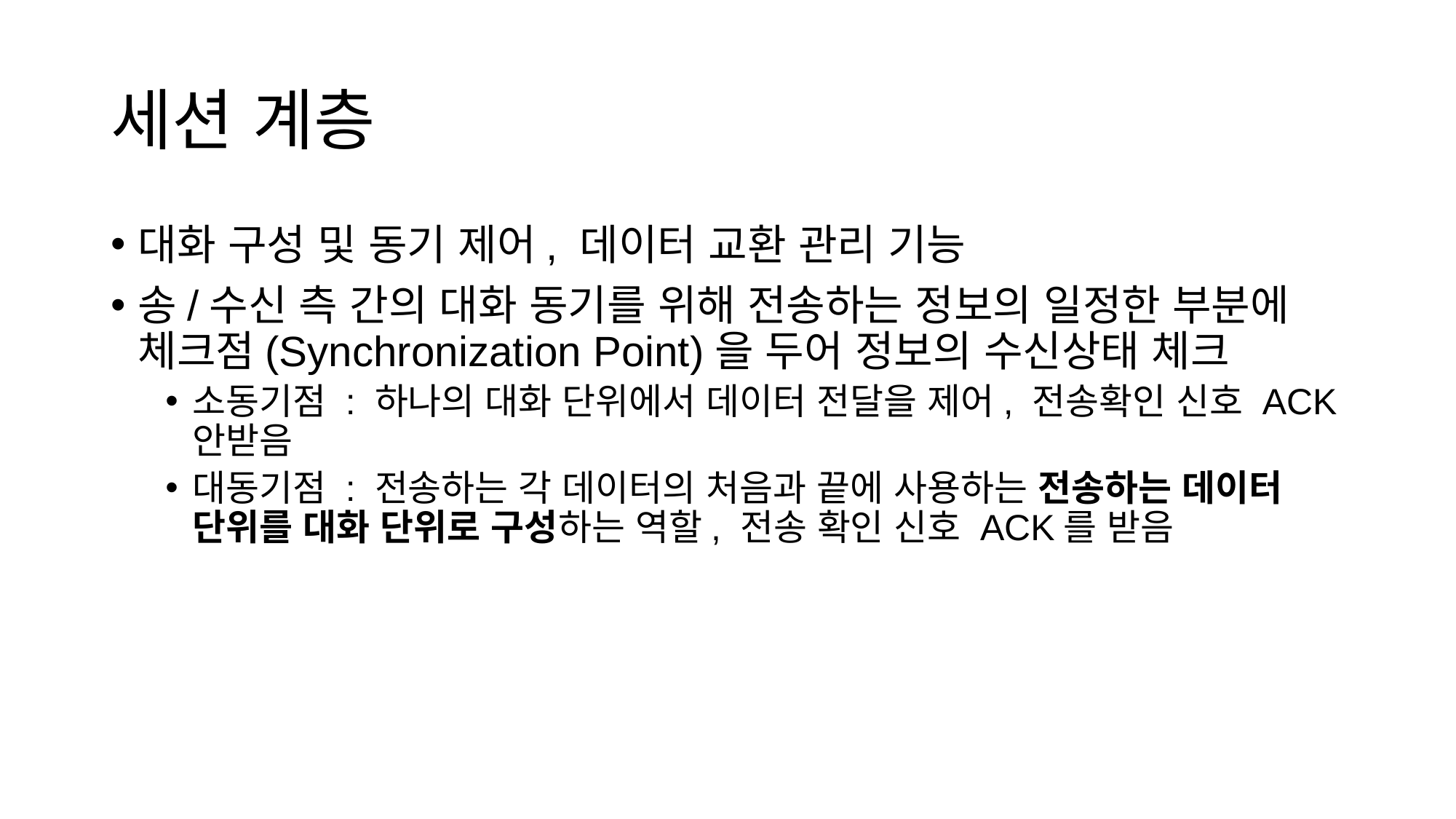

# 세션 계층
대화 구성 및 동기 제어, 데이터 교환 관리 기능
송/수신 측 간의 대화 동기를 위해 전송하는 정보의 일정한 부분에 체크점(Synchronization Point)을 두어 정보의 수신상태 체크
소동기점 : 하나의 대화 단위에서 데이터 전달을 제어, 전송확인 신호 ACK 안받음
대동기점 : 전송하는 각 데이터의 처음과 끝에 사용하는 전송하는 데이터 단위를 대화 단위로 구성하는 역할, 전송 확인 신호 ACK를 받음